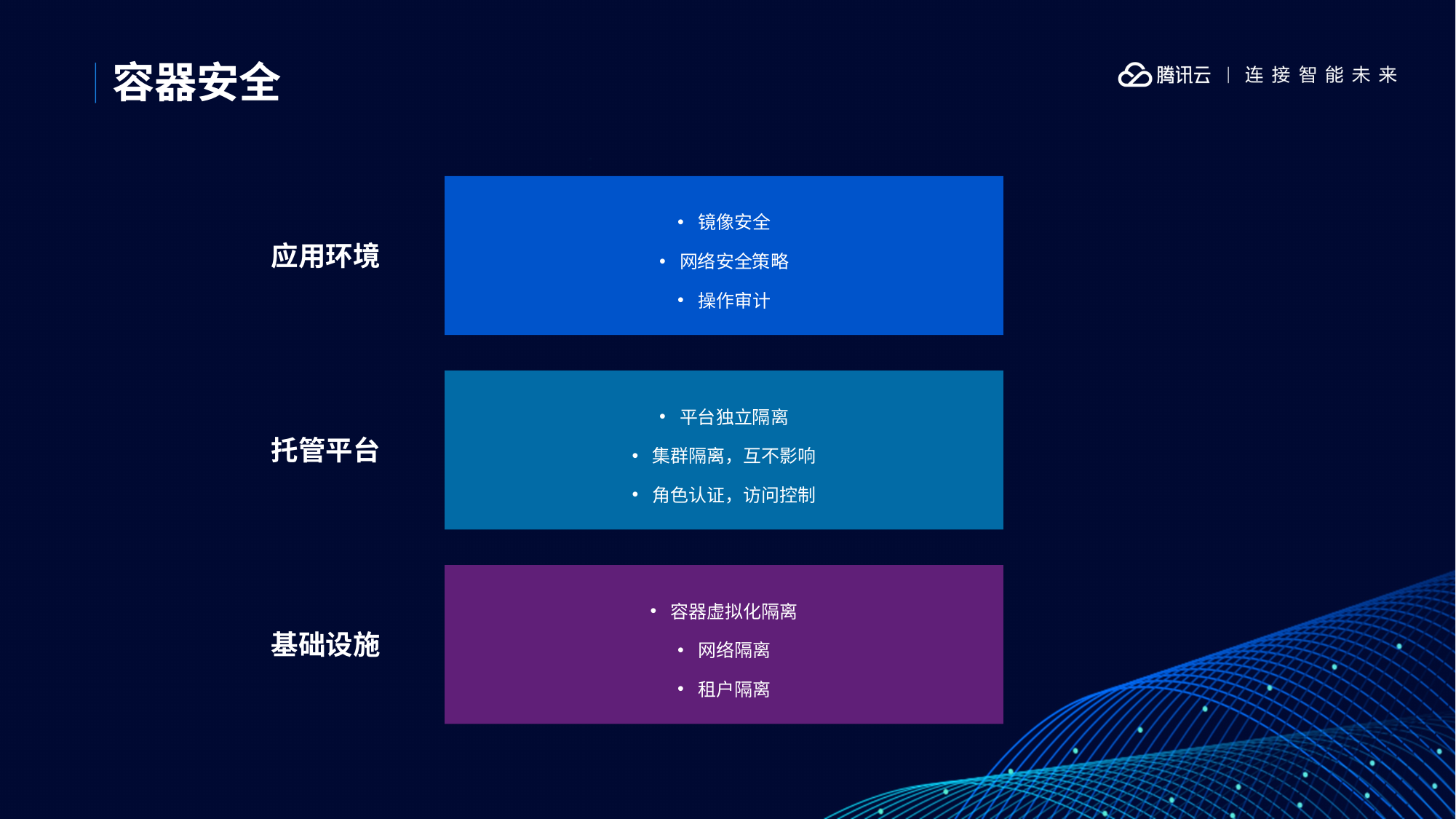

容器安全
镜像安全
网络安全策略
操作审计
应用环境
平台独立隔离
集群隔离，互不影响
角色认证，访问控制
托管平台
容器虚拟化隔离
网络隔离
租户隔离
基础设施